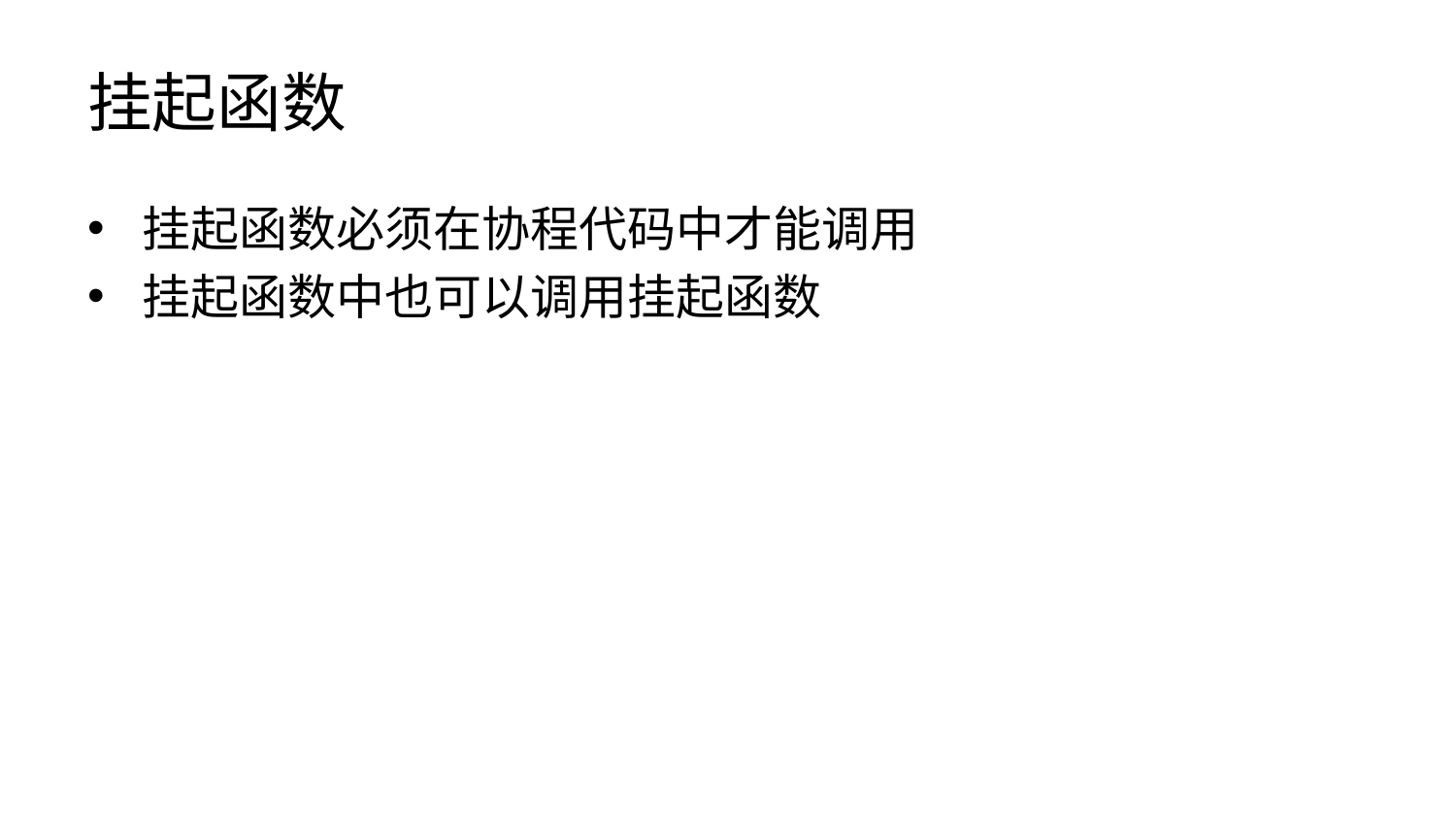

# 挂起函数
挂起函数必须在协程代码中才能调用
挂起函数中也可以调用挂起函数